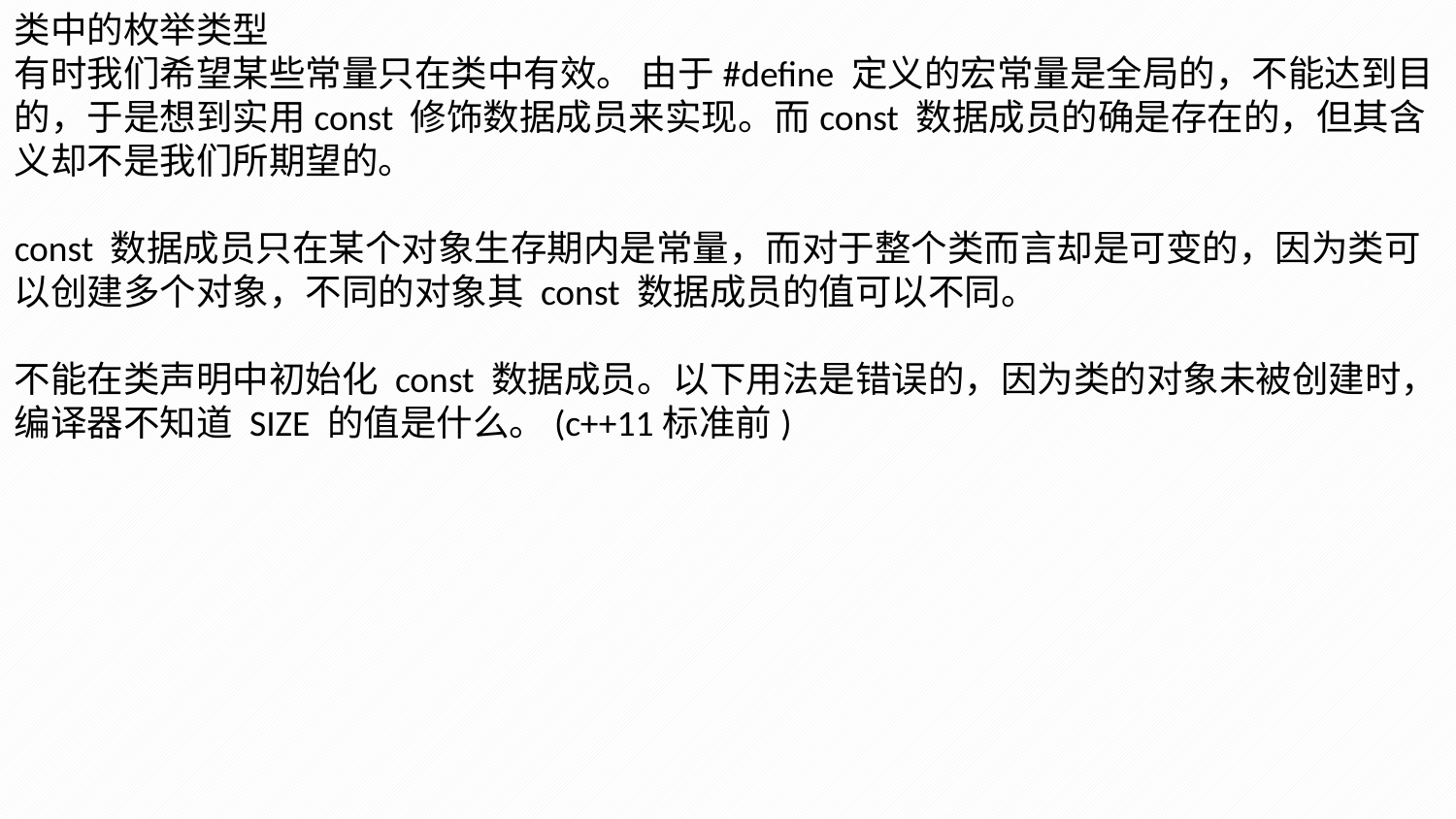

类中的枚举类型
有时我们希望某些常量只在类中有效。 由于#define 定义的宏常量是全局的，不能达到目的，于是想到实用const 修饰数据成员来实现。而const 数据成员的确是存在的，但其含义却不是我们所期望的。

const 数据成员只在某个对象生存期内是常量，而对于整个类而言却是可变的，因为类可以创建多个对象，不同的对象其 const 数据成员的值可以不同。

不能在类声明中初始化 const 数据成员。以下用法是错误的，因为类的对象未被创建时，编译器不知道 SIZE 的值是什么。(c++11标准前)